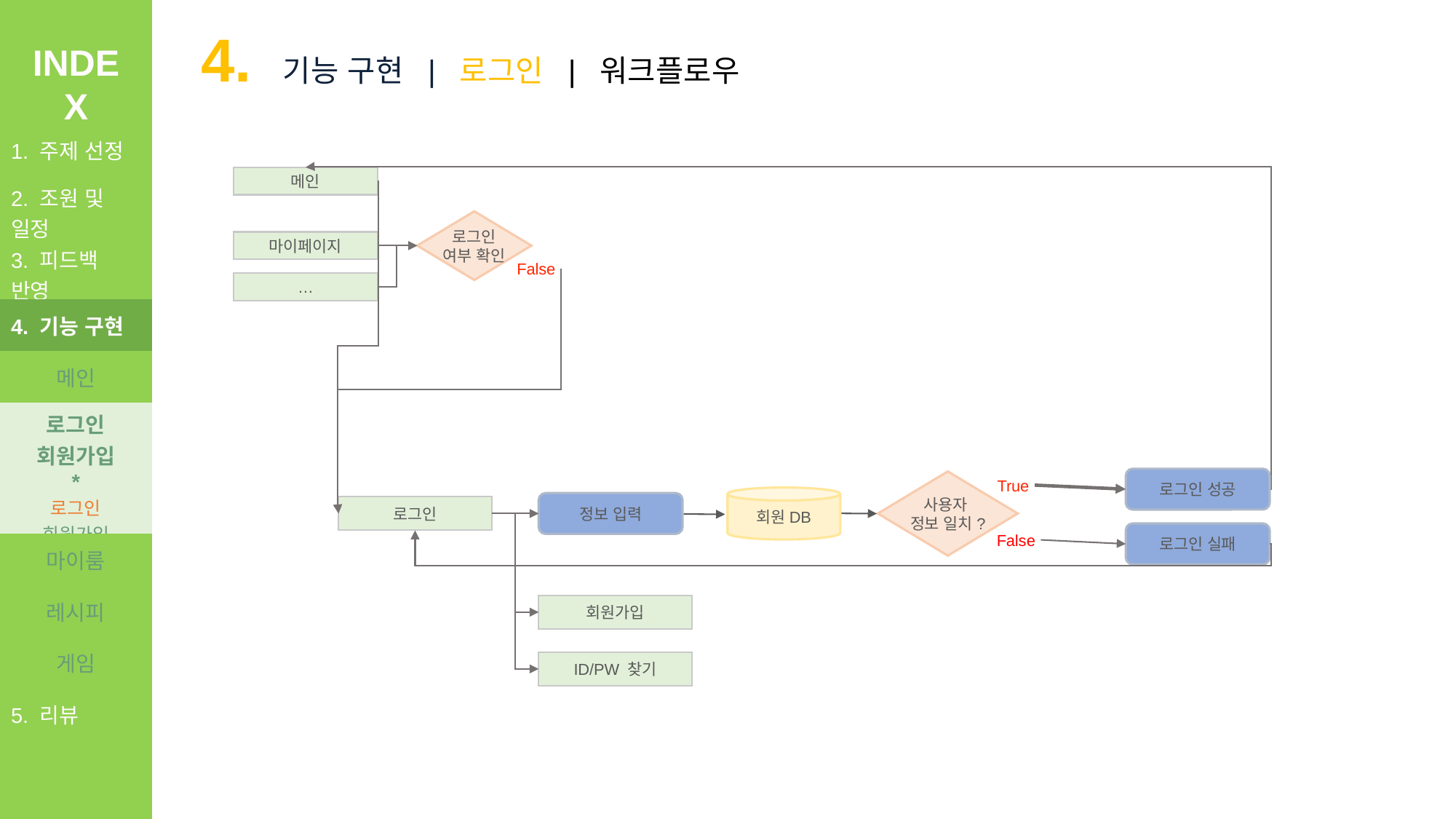

4. 기능 구현  |  로그인  |  워크플로우
INDEX
| 1. 주제 선정 |
| --- |
| 2. 조원 및 일정 |
| 3. 피드백 반영 |
| 4. 기능 구현 |
| 메인 |
| 로그인 회원가입 \* 로그인 회원가입 |
| 마이룸 |
| 레시피 |
| 게임 |
| 5. 리뷰 |
메인

로그인
여부 확인
마이페이지

False
…

로그인 성공
True

사용자
정보 일치?

회원DB

정보 입력
로그인

로그인 실패
False
회원가입

ID/PW 찾기